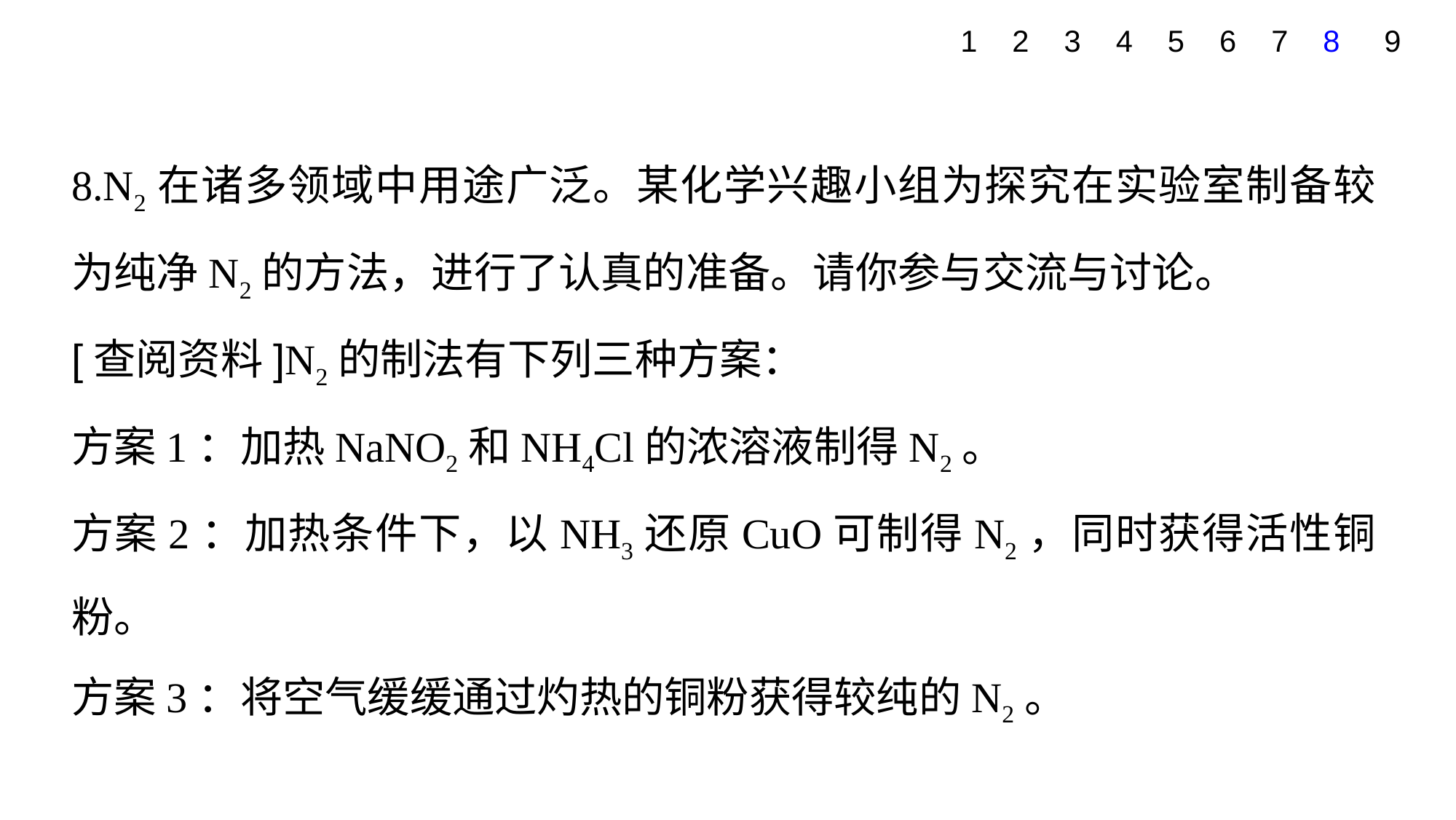

1
2
3
4
5
6
7
8
9
8.N2在诸多领域中用途广泛。某化学兴趣小组为探究在实验室制备较为纯净N2的方法，进行了认真的准备。请你参与交流与讨论。
[查阅资料]N2的制法有下列三种方案：
方案1：加热NaNO2和NH4Cl的浓溶液制得N2。
方案2：加热条件下，以NH3还原CuO可制得N2，同时获得活性铜粉。
方案3：将空气缓缓通过灼热的铜粉获得较纯的N2。